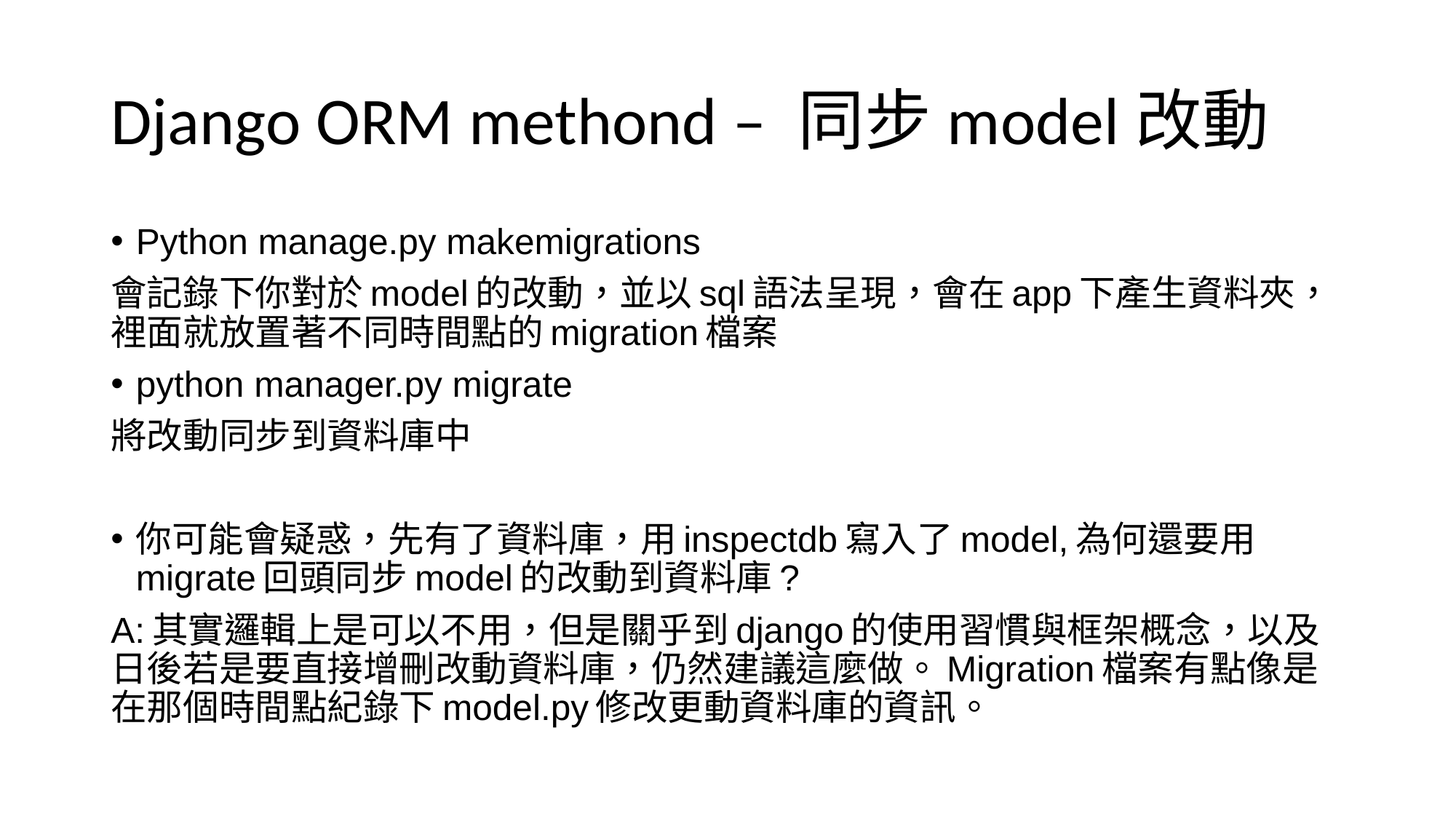

# Django ORM methond – 同步model改動
Python manage.py makemigrations
會記錄下你對於model的改動，並以sql語法呈現，會在app下產生資料夾，裡面就放置著不同時間點的migration檔案
python manager.py migrate
將改動同步到資料庫中

你可能會疑惑，先有了資料庫，用inspectdb寫入了model,為何還要用migrate回頭同步model的改動到資料庫?
A:其實邏輯上是可以不用，但是關乎到django的使用習慣與框架概念，以及日後若是要直接增刪改動資料庫，仍然建議這麼做。Migration檔案有點像是在那個時間點紀錄下model.py修改更動資料庫的資訊。